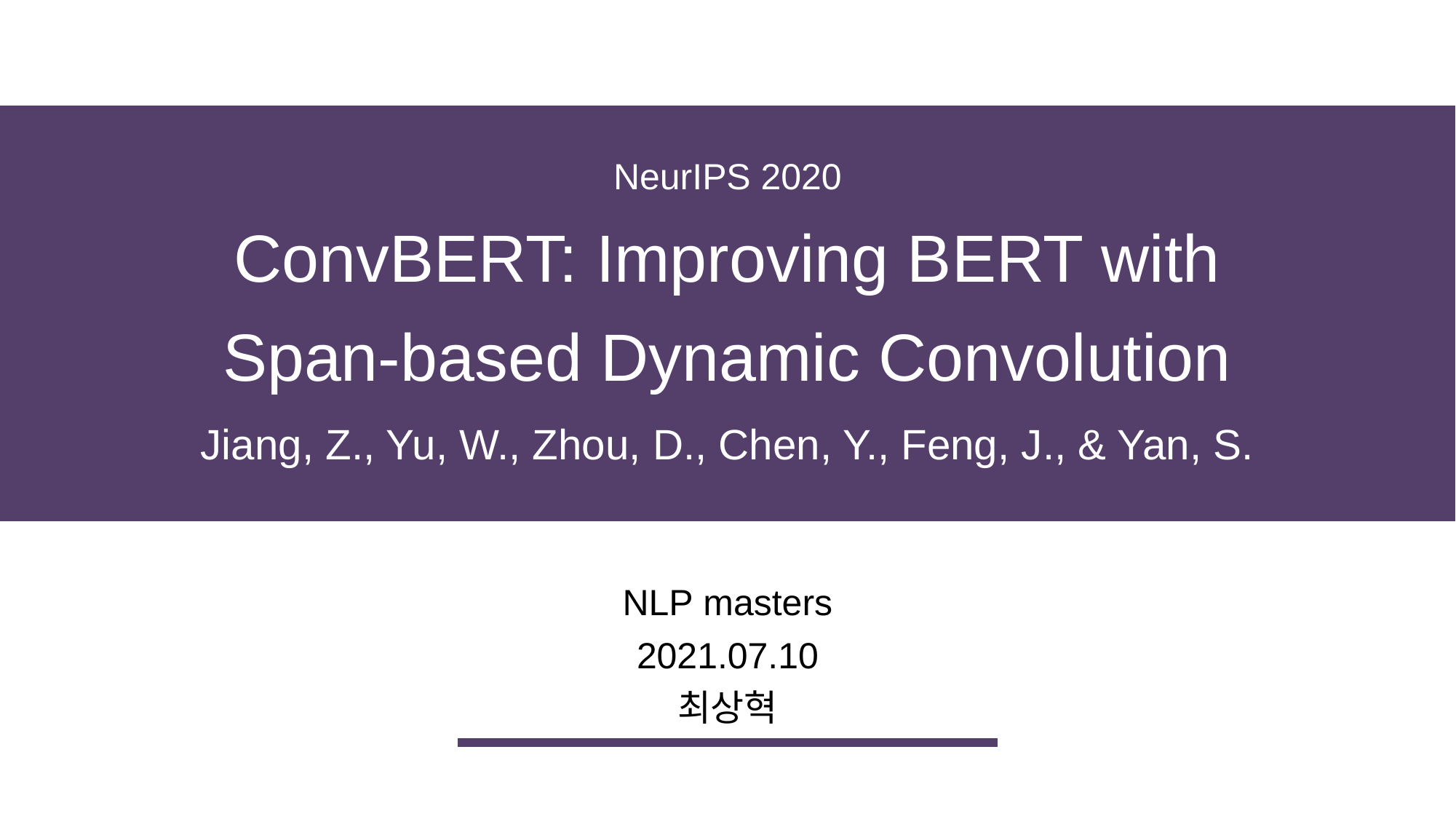

NeurIPS 2020
ConvBERT: Improving BERT with
Span-based Dynamic Convolution
Jiang, Z., Yu, W., Zhou, D., Chen, Y., Feng, J., & Yan, S.
NLP masters
2021.07.10
최상혁